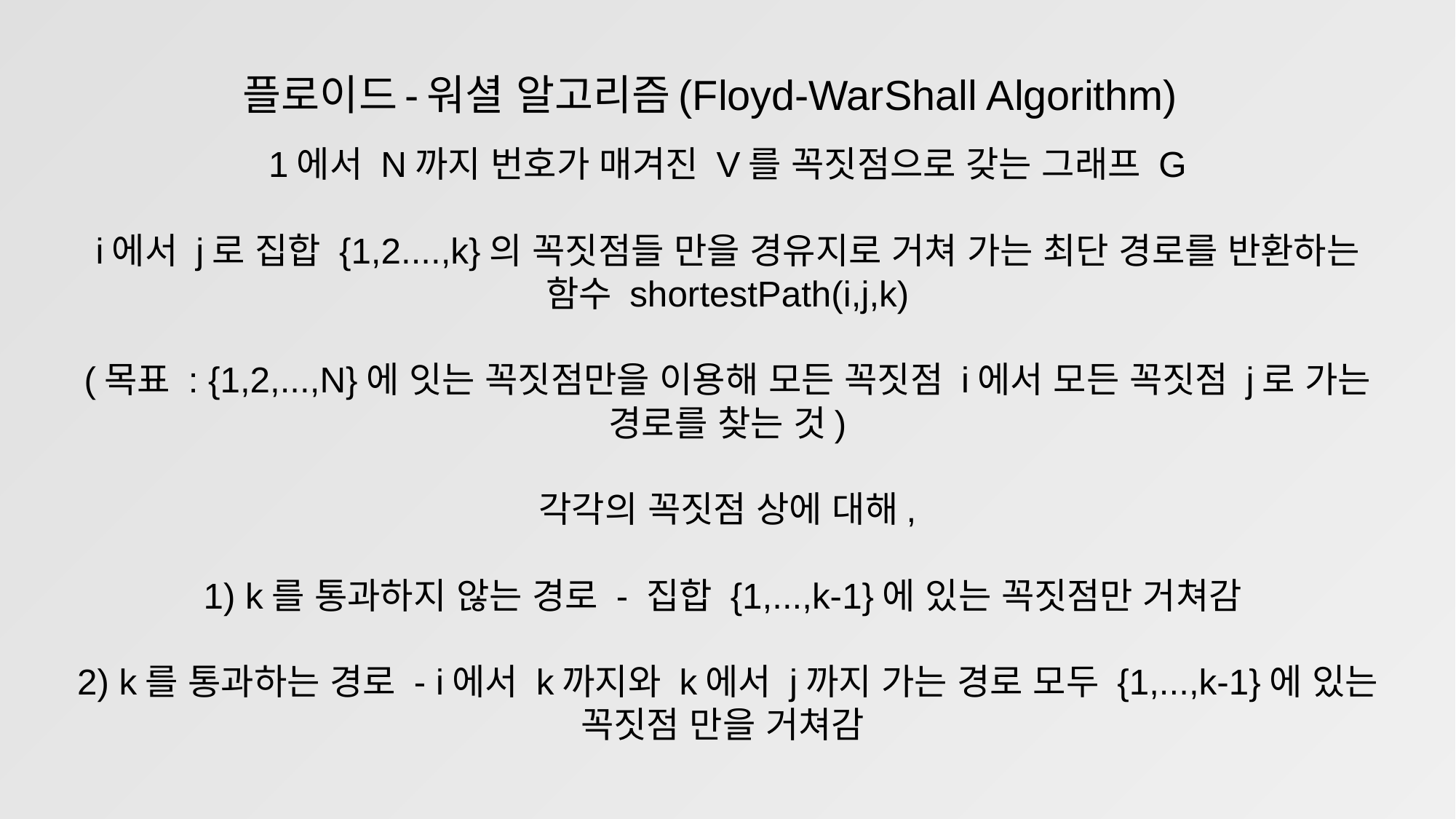

플로이드-워셜 알고리즘(Floyd-WarShall Algorithm)
1에서 N까지 번호가 매겨진 V를 꼭짓점으로 갖는 그래프 G

i에서 j로 집합 {1,2....,k}의 꼭짓점들 만을 경유지로 거쳐 가는 최단 경로를 반환하는 함수 shortestPath(i,j,k)

(목표 : {1,2,...,N}에 잇는 꼭짓점만을 이용해 모든 꼭짓점 i에서 모든 꼭짓점 j로 가는 경로를 찾는 것)

각각의 꼭짓점 상에 대해,

1) k를 통과하지 않는 경로 - 집합 {1,...,k-1}에 있는 꼭짓점만 거쳐감

2) k를 통과하는 경로 - i에서 k까지와 k에서 j까지 가는 경로 모두 {1,...,k-1}에 있는 꼭짓점 만을 거쳐감